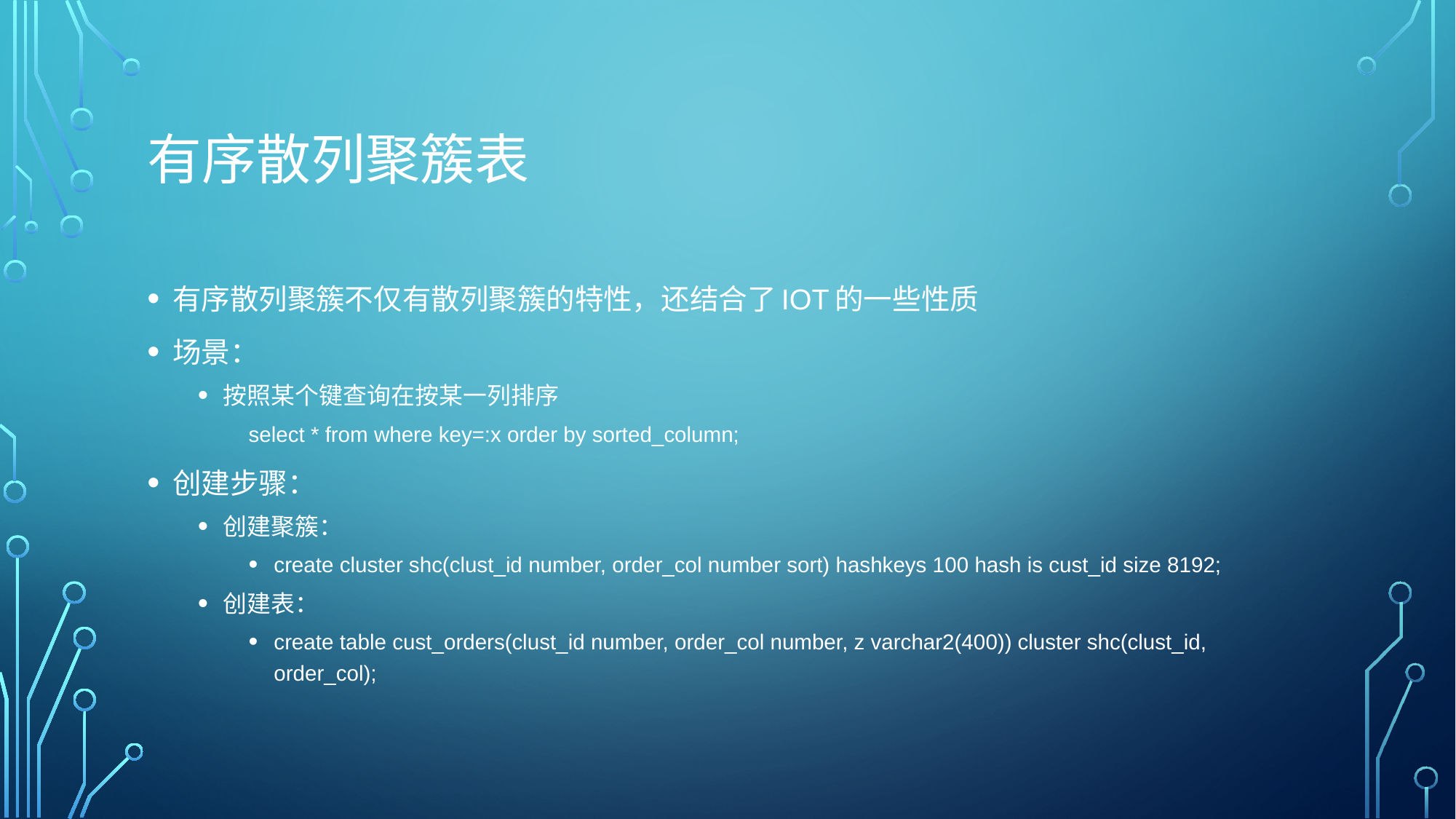

# 有序散列聚簇表
有序散列聚簇不仅有散列聚簇的特性，还结合了IOT的一些性质
场景：
按照某个键查询在按某一列排序
select * from where key=:x order by sorted_column;
创建步骤：
创建聚簇：
create cluster shc(clust_id number, order_col number sort) hashkeys 100 hash is cust_id size 8192;
创建表：
create table cust_orders(clust_id number, order_col number, z varchar2(400)) cluster shc(clust_id, order_col);